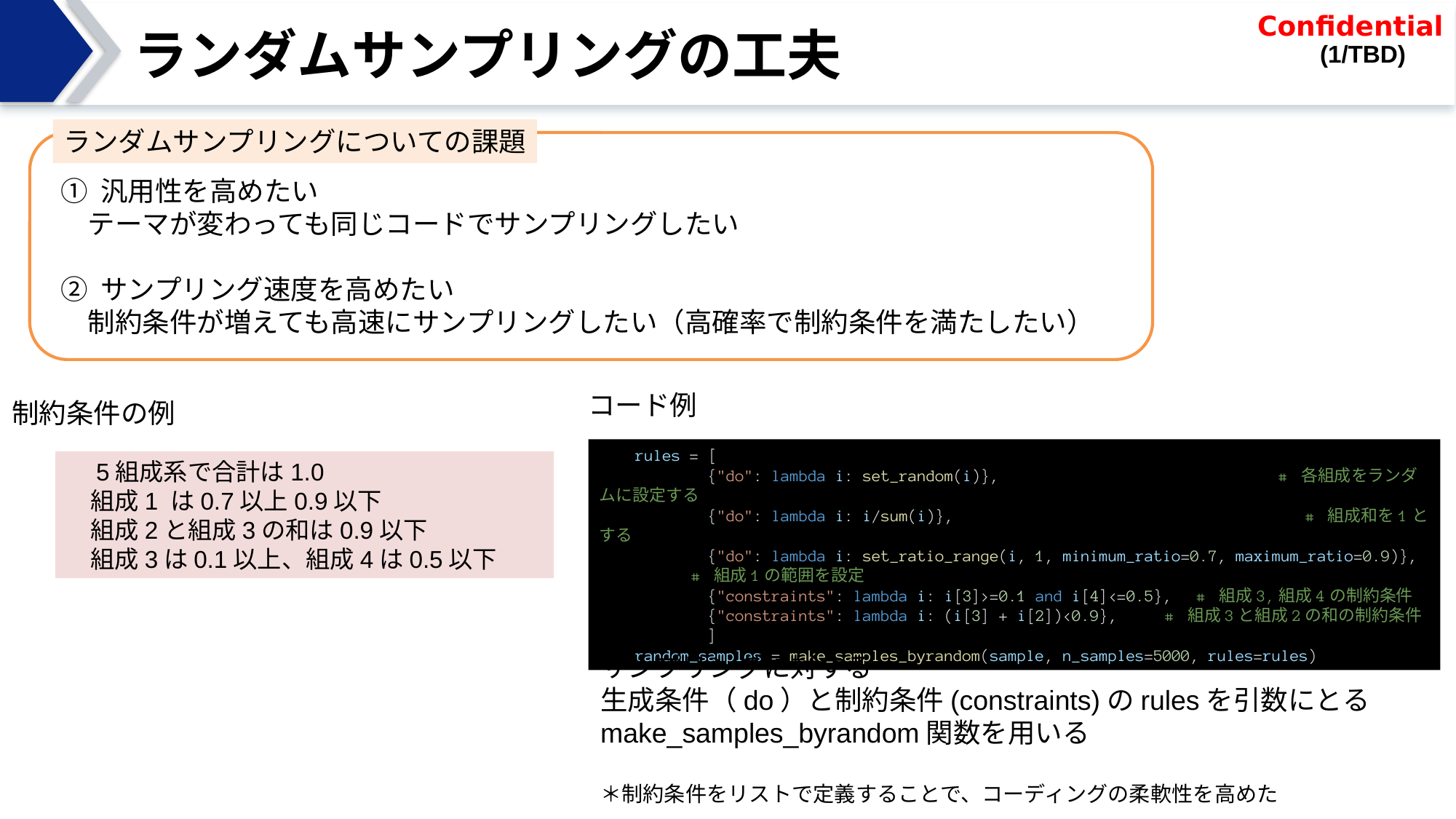

# ランダムサンプリングの工夫
ランダムサンプリングについての課題

① 汎用性を高めたい
　テーマが変わっても同じコードでサンプリングしたい

② サンプリング速度を高めたい
　制約条件が増えても高速にサンプリングしたい（高確率で制約条件を満たしたい）
コード例
制約条件の例
    rules = [
            {"do": lambda i: set_random(i)},　 　　　　　　　　　　　　　　　# 各組成をランダムに設定する
            {"do": lambda i: i/sum(i)}, 　　　　　　　　　　　　　　　　　　　　# 組成和を1とする
            {"do": lambda i: set_ratio_range(i, 1, minimum_ratio=0.7, maximum_ratio=0.9)},
        　　　 # 組成1の範囲を設定
            {"constraints": lambda i: i[3]>=0.1 and i[4]<=0.5},　# 組成3,組成4の制約条件
            {"constraints": lambda i: (i[3] + i[2])<0.9},　      # 組成3と組成2の和の制約条件
            ]
    random_samples = make_samples_byrandom(sample, n_samples=5000, rules=rules)
　5組成系で合計は1.0
　組成1 は0.7以上0.9以下
　組成2と組成3の和は0.9以下
　組成3は0.1以上、組成4は0.5以下
サンプリングに対する
生成条件（do）と制約条件(constraints)のrulesを引数にとる
make_samples_byrandom関数を用いる

＊制約条件をリストで定義することで、コーディングの柔軟性を高めた